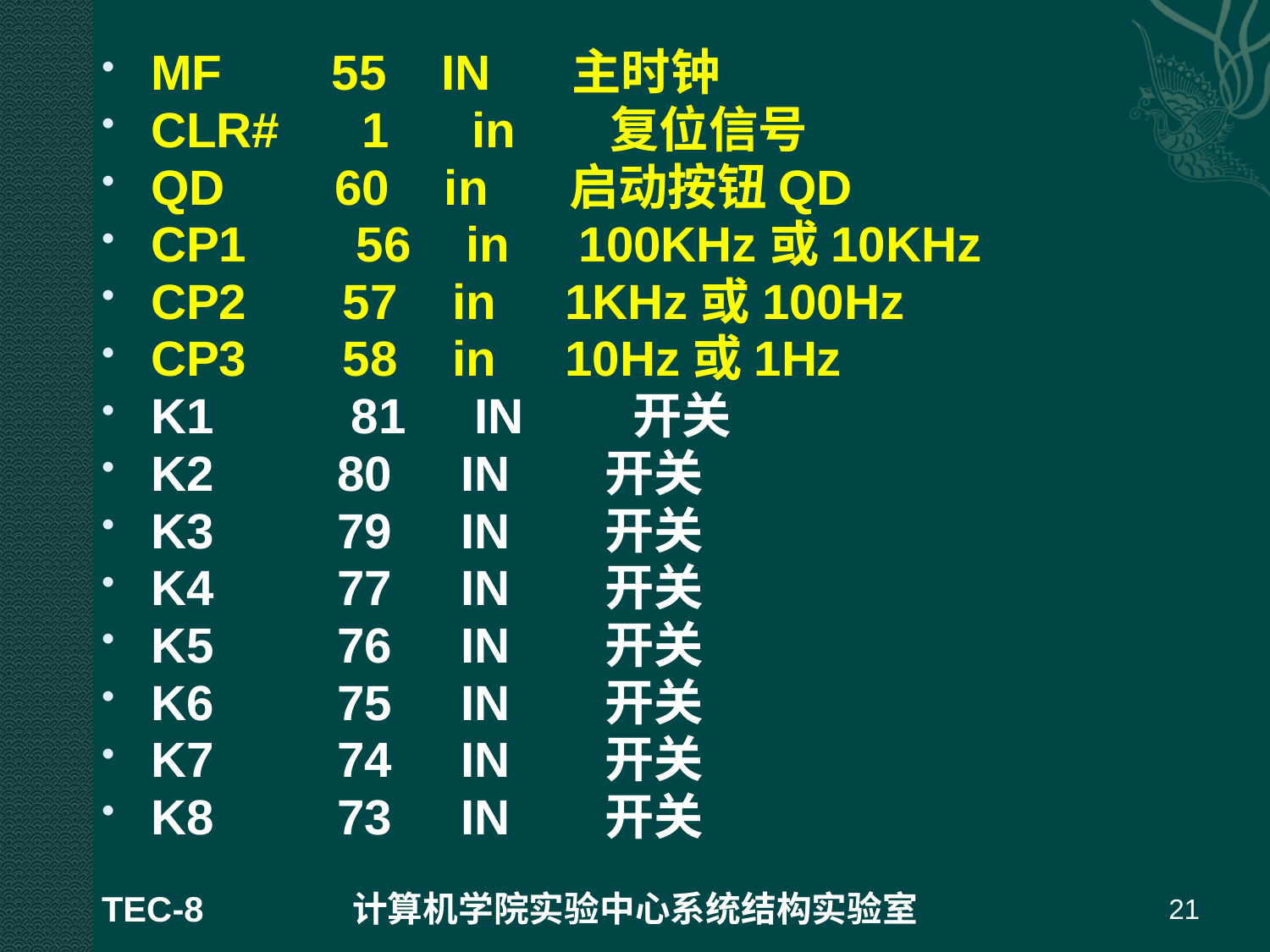

MF        55    IN     主时钟
CLR#      1      in      复位信号
QD        60    in     启动按钮QD
CP1        56    in     100KHz或10KHz
CP2       57    in     1KHz或100Hz
CP3       58    in     10Hz或1Hz
K1          81     IN       开关
K2         80     IN      开关
K3         79     IN      开关
K4         77     IN      开关
K5         76     IN      开关
K6         75     IN      开关
K7         74     IN      开关
K8         73     IN      开关
TEC-8
计算机学院实验中心系统结构实验室
21